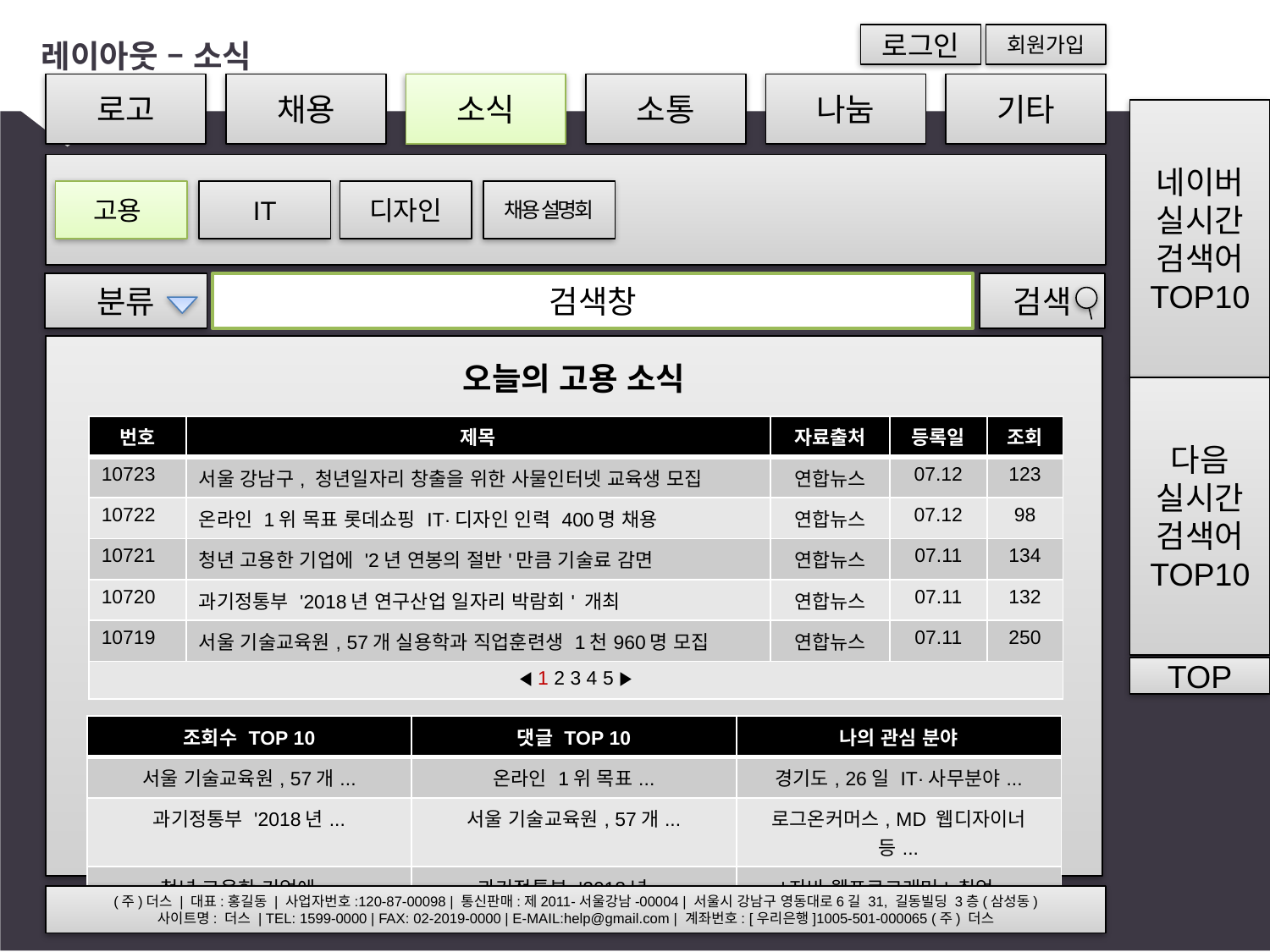

# 레이아웃 – 소식
로그인
회원가입
로고
채용
소식
소통
나눔
기타
네이버
실시간
검색어
TOP10

고용
IT
디자인
채용 설명회
분류
검색창
검색

오늘의 고용 소식

다음
실시간
검색어
TOP10
| 번호 | 제목 | 자료출처 | 등록일 | 조회 |
| --- | --- | --- | --- | --- |
| 10723 | 서울 강남구, 청년일자리 창출을 위한 사물인터넷 교육생 모집 | 연합뉴스 | 07.12 | 123 |
| 10722 | 온라인 1위 목표 롯데쇼핑 IT·디자인 인력 400명 채용 | 연합뉴스 | 07.12 | 98 |
| 10721 | 청년 고용한 기업에 '2년 연봉의 절반'만큼 기술료 감면 | 연합뉴스 | 07.11 | 134 |
| 10720 | 과기정통부 '2018년 연구산업 일자리 박람회' 개최 | 연합뉴스 | 07.11 | 132 |
| 10719 | 서울 기술교육원, 57개 실용학과 직업훈련생 1천960명 모집 | 연합뉴스 | 07.11 | 250 |
| ◀ 1 2 3 4 5 ▶ |  |  |  |  |
TOP
| 조회수 TOP 10 | 댓글 TOP 10 | 나의 관심 분야 |
| --- | --- | --- |
| 서울 기술교육원, 57개... | 온라인 1위 목표... | 경기도, 26일 IT·사무분야... |
| 과기정통부 '2018년... | 서울 기술교육원, 57개... | 로그온커머스, MD 웹디자이너 등... |
| 청년 고용한 기업에... | 과기정통부 '2018년... | '자바 웹프로그래머' 취업... |
(주)더스 | 대표:홍길동 | 사업자번호:120-87-00098 | 통신판매:제2011-서울강남-00004 | 서울시 강남구 영동대로6길 31, 길동빌딩 3층(삼성동)
사이트명: 더스 | TEL: 1599-0000 | FAX: 02-2019-0000 | E-MAIL:help@gmail.com | 계좌번호: [우리은행]1005-501-000065 (주) 더스